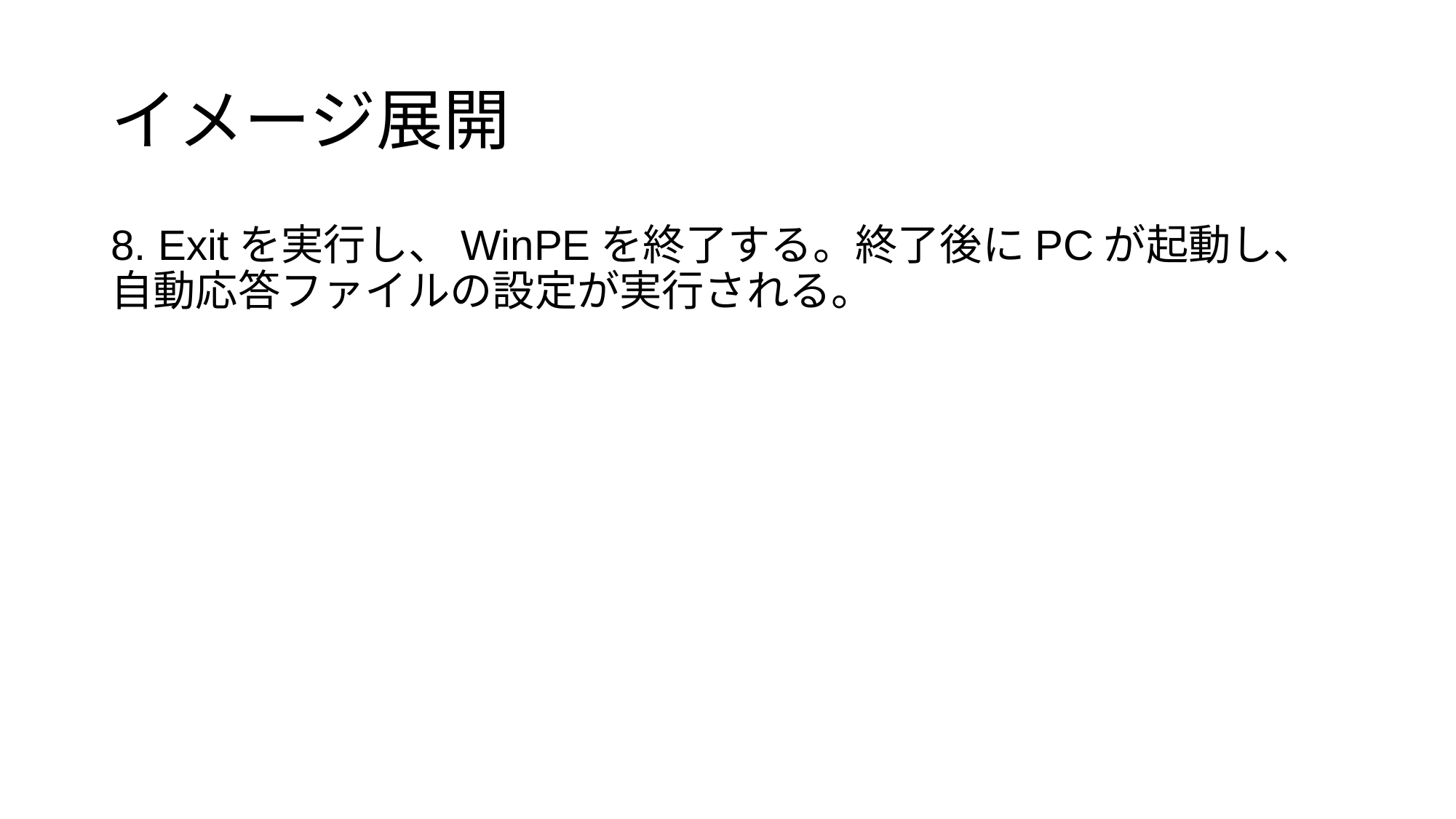

# イメージ展開
8. Exitを実行し、WinPEを終了する。終了後にPCが起動し、自動応答ファイルの設定が実行される。